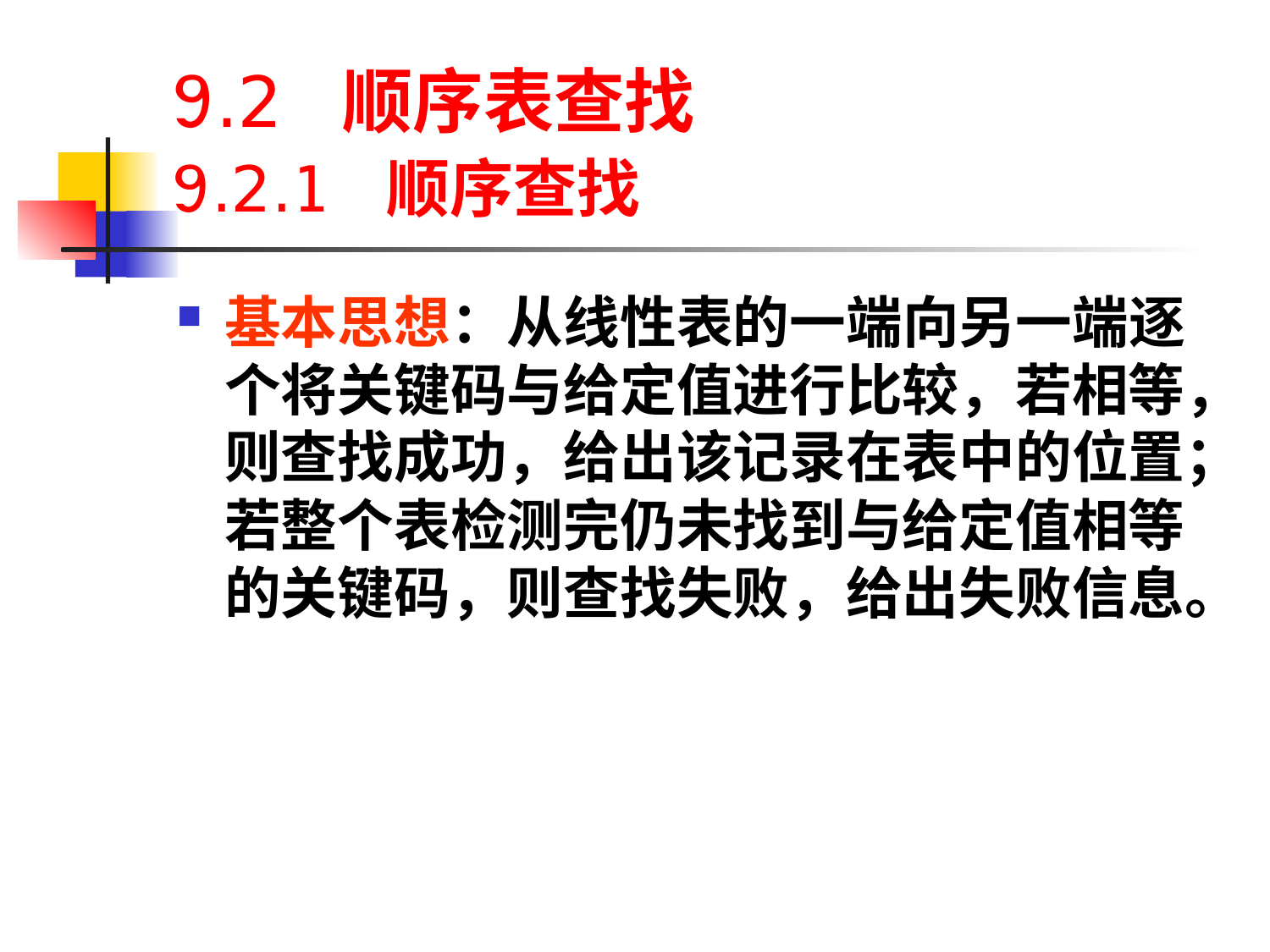

# 9.2  顺序表查找 9.2.1  顺序查找
基本思想：从线性表的一端向另一端逐个将关键码与给定值进行比较，若相等，则查找成功，给出该记录在表中的位置；若整个表检测完仍未找到与给定值相等的关键码，则查找失败，给出失败信息。